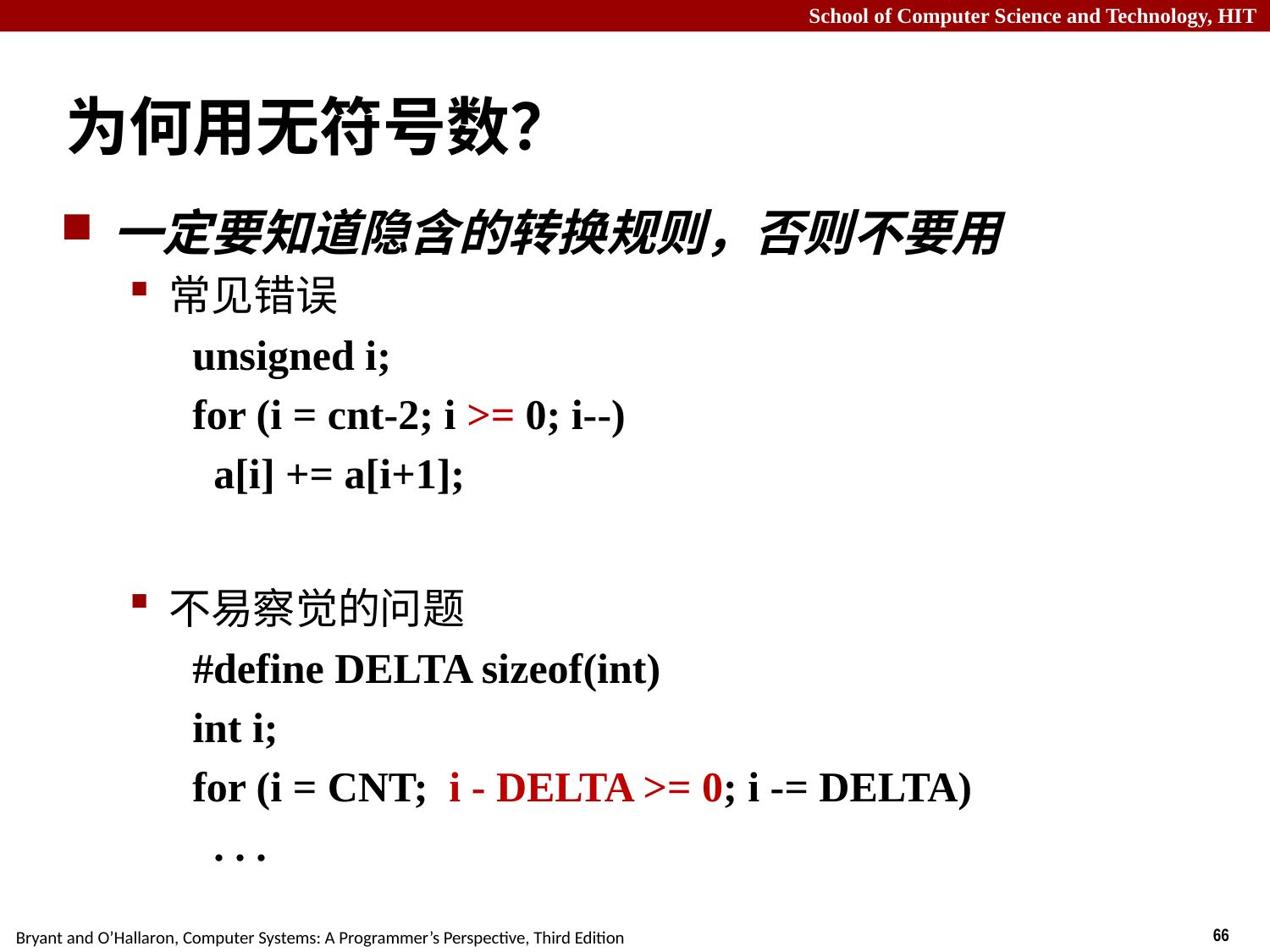

# 为何用无符号数？
一定要知道隐含的转换规则，否则不要用
常见错误
unsigned i;
for (i = cnt-2; i >= 0; i--)
  a[i] += a[i+1];

不易察觉的问题
#define DELTA sizeof(int)
int i;
for (i = CNT;  i - DELTA >= 0; i -= DELTA)
  . . .